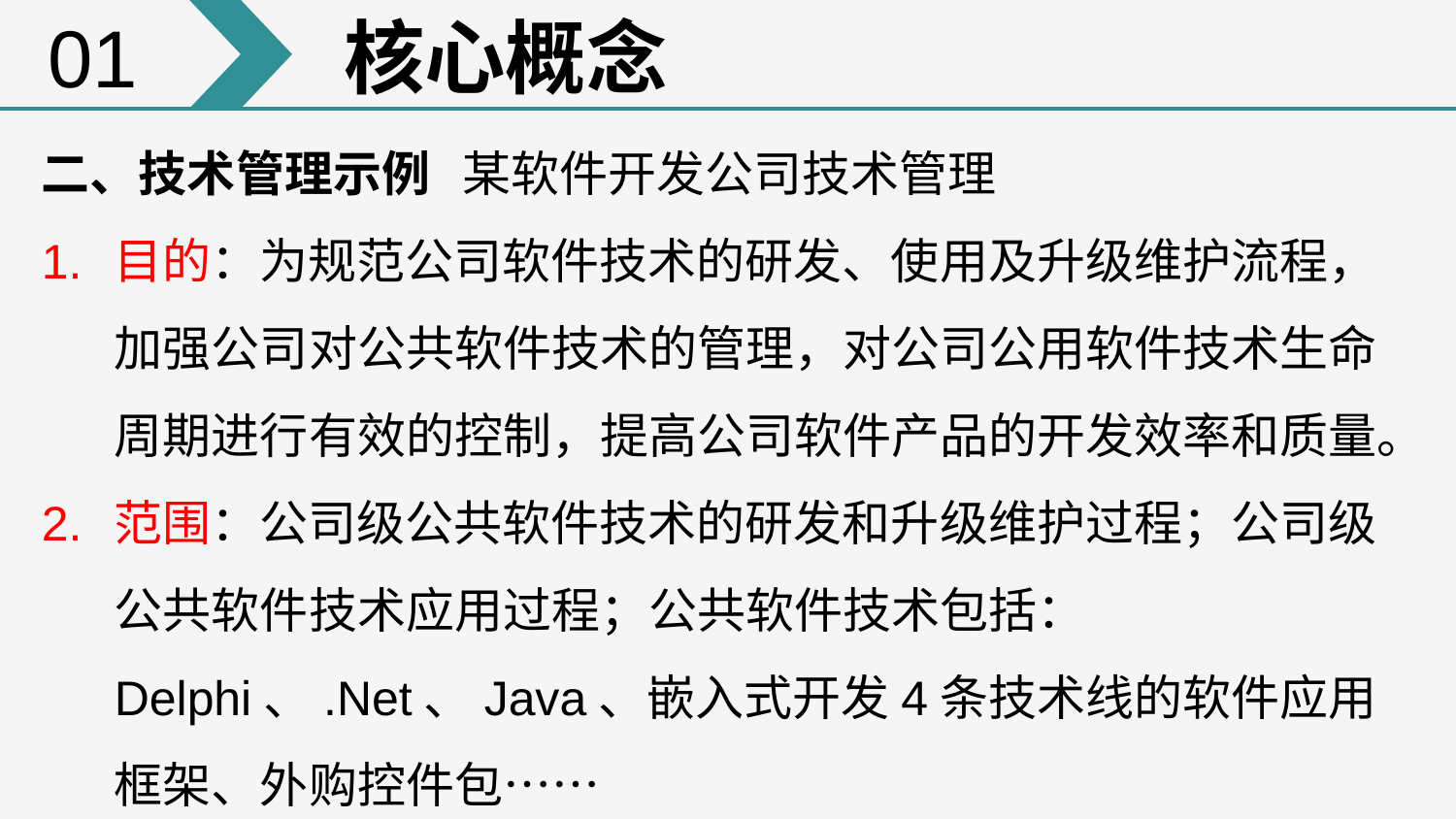

01
 核心概念
二、技术管理示例   某软件开发公司技术管理
目的：为规范公司软件技术的研发、使用及升级维护流程，加强公司对公共软件技术的管理，对公司公用软件技术生命周期进行有效的控制，提高公司软件产品的开发效率和质量。
范围：公司级公共软件技术的研发和升级维护过程；公司级公共软件技术应用过程；公共软件技术包括：Delphi、.Net、Java、嵌入式开发4条技术线的软件应用框架、外购控件包……